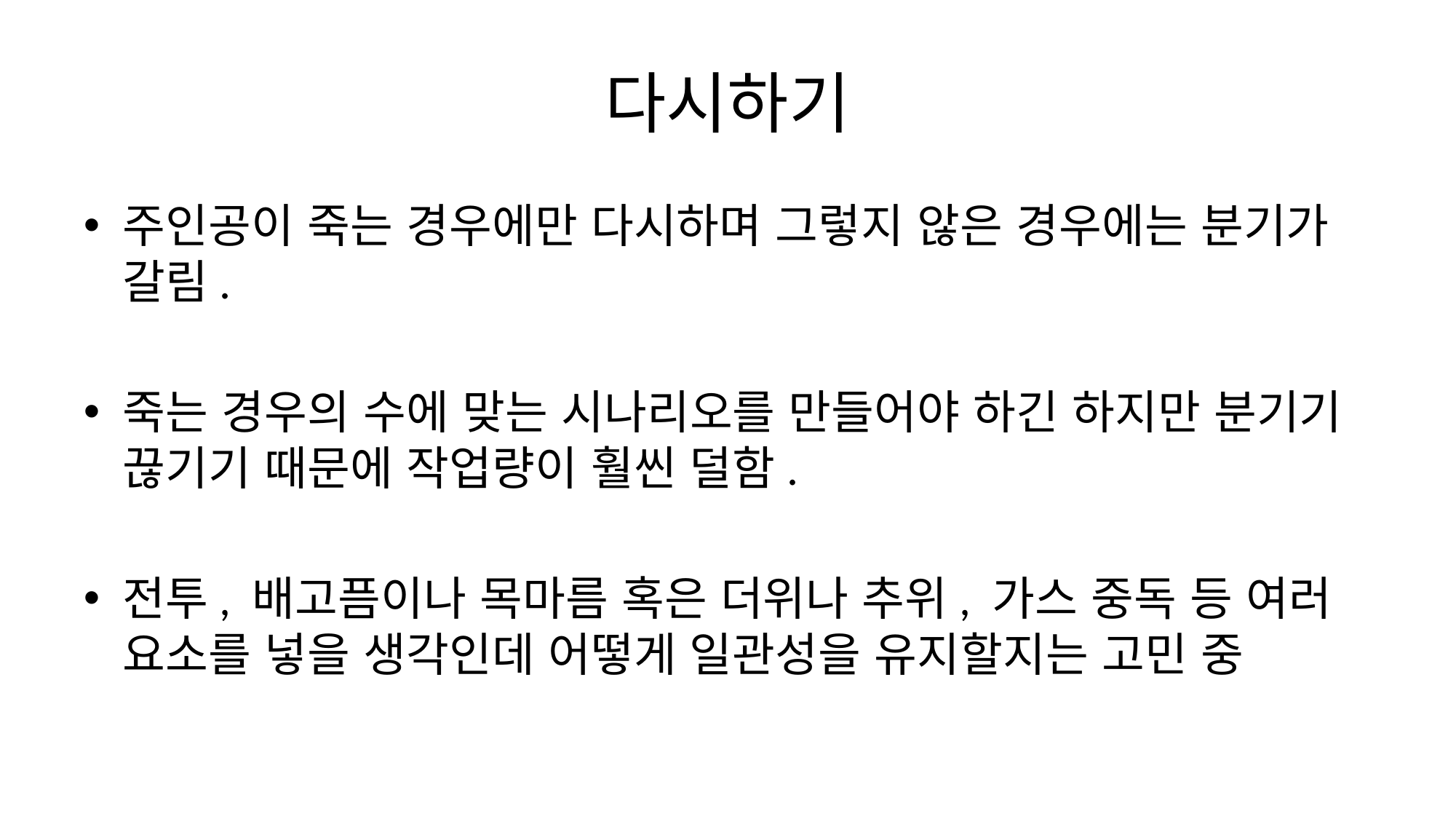

# 다시하기
주인공이 죽는 경우에만 다시하며 그렇지 않은 경우에는 분기가 갈림.

죽는 경우의 수에 맞는 시나리오를 만들어야 하긴 하지만 분기기 끊기기 때문에 작업량이 훨씬 덜함.

전투, 배고픔이나 목마름 혹은 더위나 추위, 가스 중독 등 여러 요소를 넣을 생각인데 어떻게 일관성을 유지할지는 고민 중